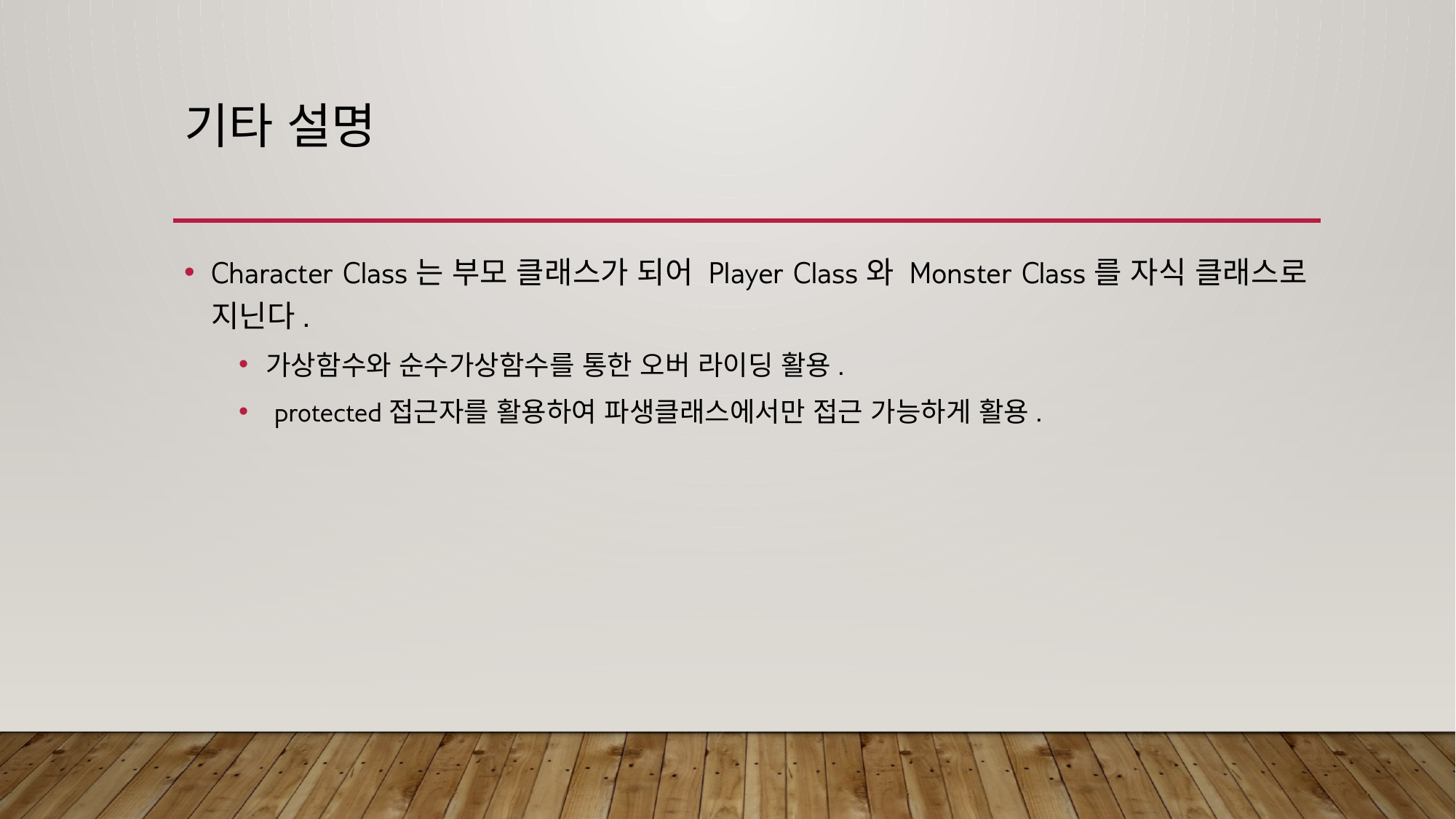

# 기타 설명
Character Class는 부모 클래스가 되어 Player Class와 Monster Class를 자식 클래스로 지닌다.
가상함수와 순수가상함수를 통한 오버 라이딩 활용.
 protected접근자를 활용하여 파생클래스에서만 접근 가능하게 활용.